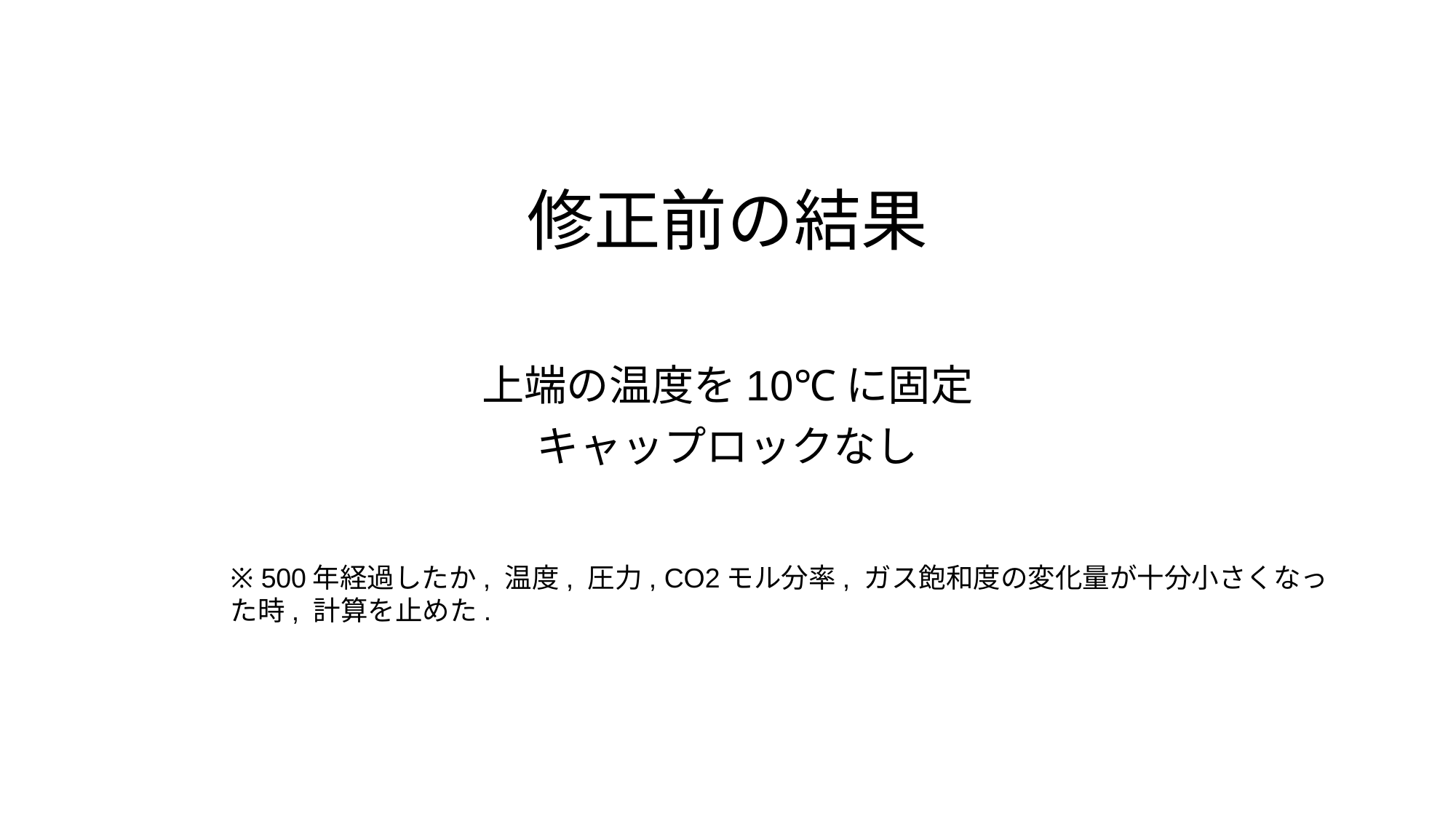

修正前の結果
# 上端の温度を10℃に固定 キャップロックなし
※ 500年経過したか, 温度, 圧力, CO2モル分率, ガス飽和度の変化量が十分小さくなった時, 計算を止めた.